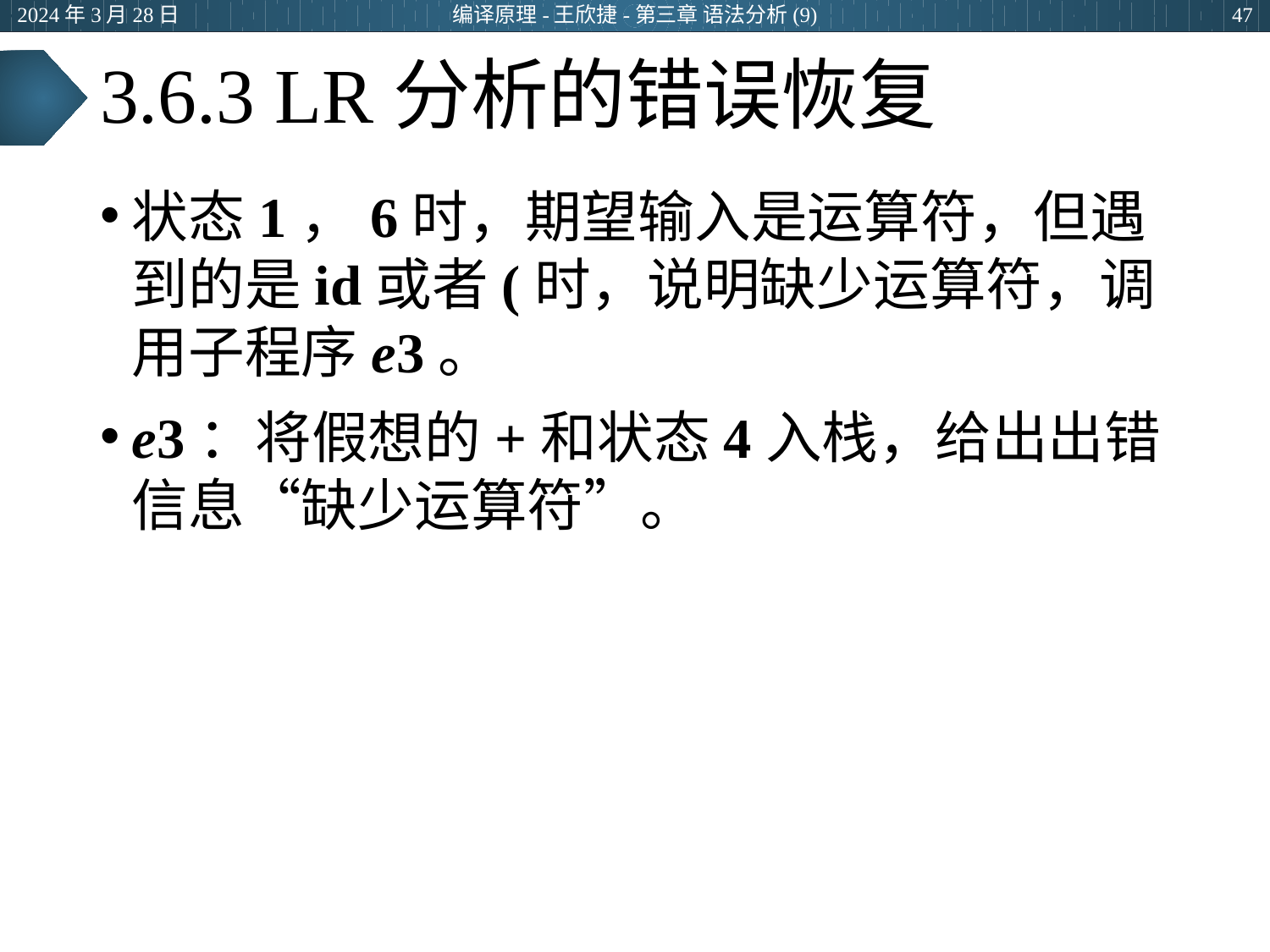

2024年3月28日
编译原理-王欣捷-第三章 语法分析(9)
47
# 3.6.3 LR分析的错误恢复
状态1，6时，期望输入是运算符，但遇到的是id或者(时，说明缺少运算符，调用子程序e3。
e3：将假想的+和状态4入栈，给出出错信息“缺少运算符”。